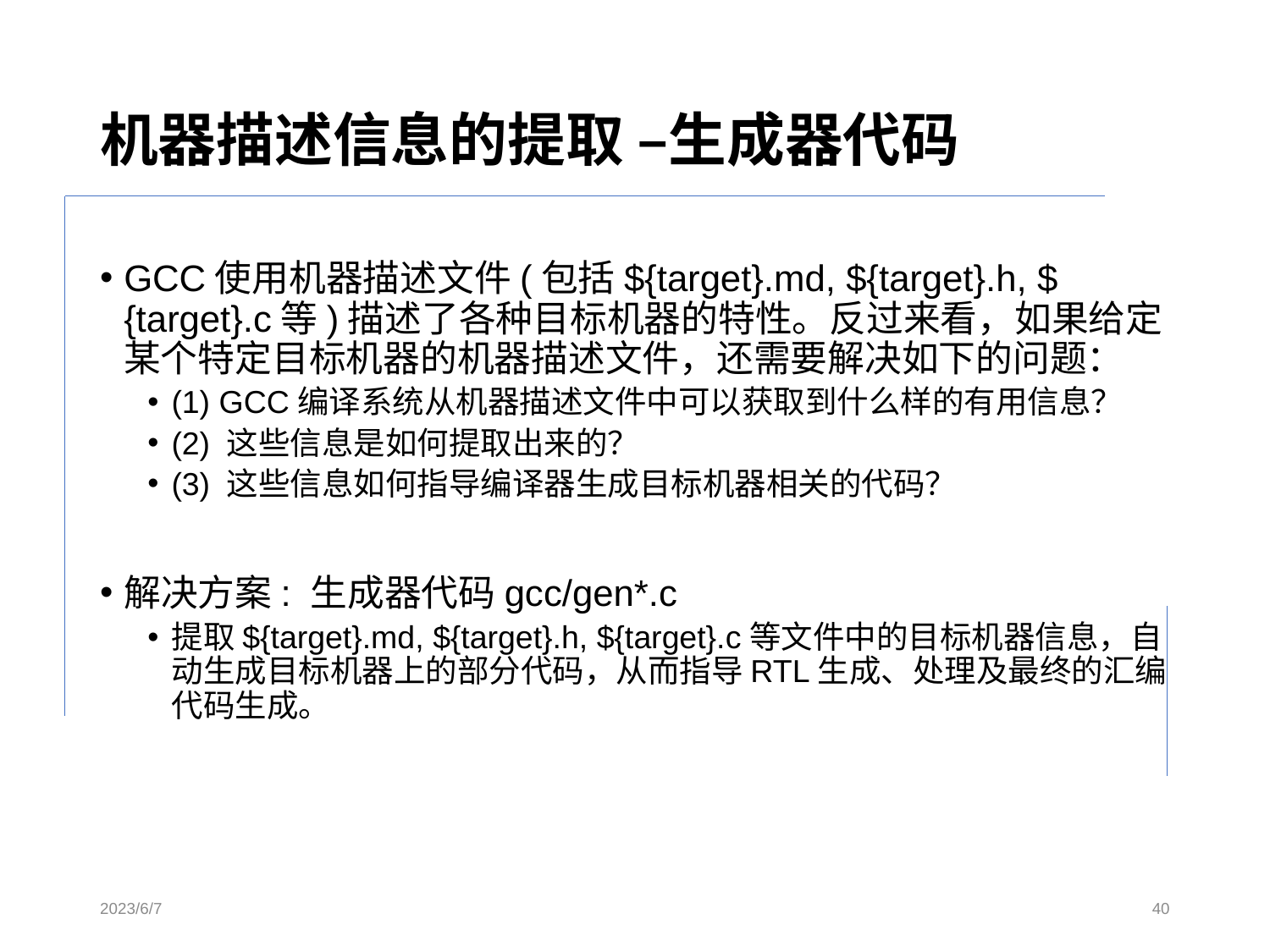

# 机器描述信息的提取 –生成器代码
GCC使用机器描述文件(包括${target}.md, ${target}.h, ${target}.c等)描述了各种目标机器的特性。反过来看，如果给定某个特定目标机器的机器描述文件，还需要解决如下的问题：
(1) GCC编译系统从机器描述文件中可以获取到什么样的有用信息？
(2) 这些信息是如何提取出来的？
(3) 这些信息如何指导编译器生成目标机器相关的代码？

解决方案: 生成器代码gcc/gen*.c
提取${target}.md, ${target}.h, ${target}.c等文件中的目标机器信息，自动生成目标机器上的部分代码，从而指导RTL生成、处理及最终的汇编代码生成。

2023/6/7
40